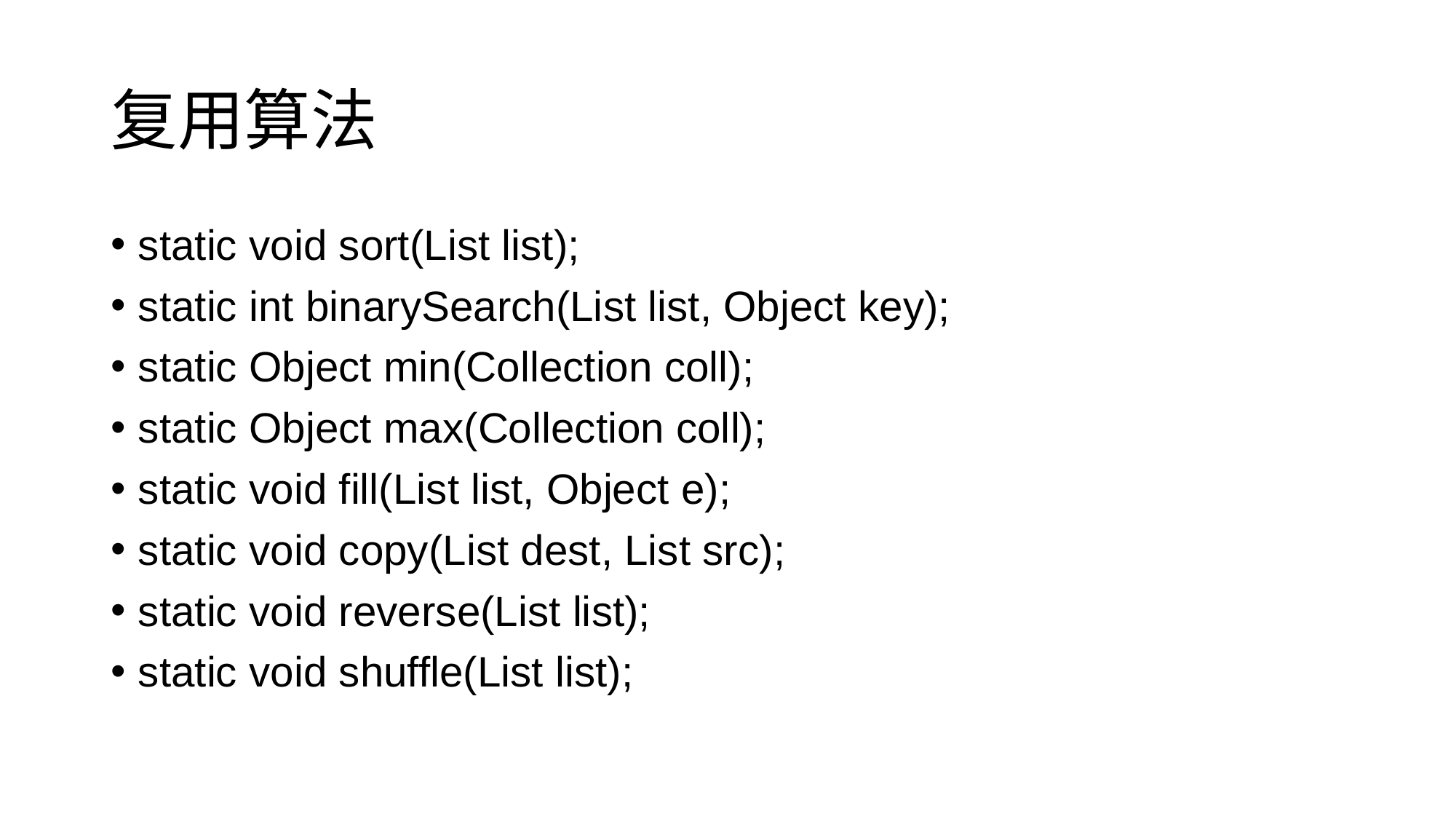

# 复用算法
static void sort(List list);
static int binarySearch(List list, Object key);
static Object min(Collection coll);
static Object max(Collection coll);
static void fill(List list, Object e);
static void copy(List dest, List src);
static void reverse(List list);
static void shuffle(List list);